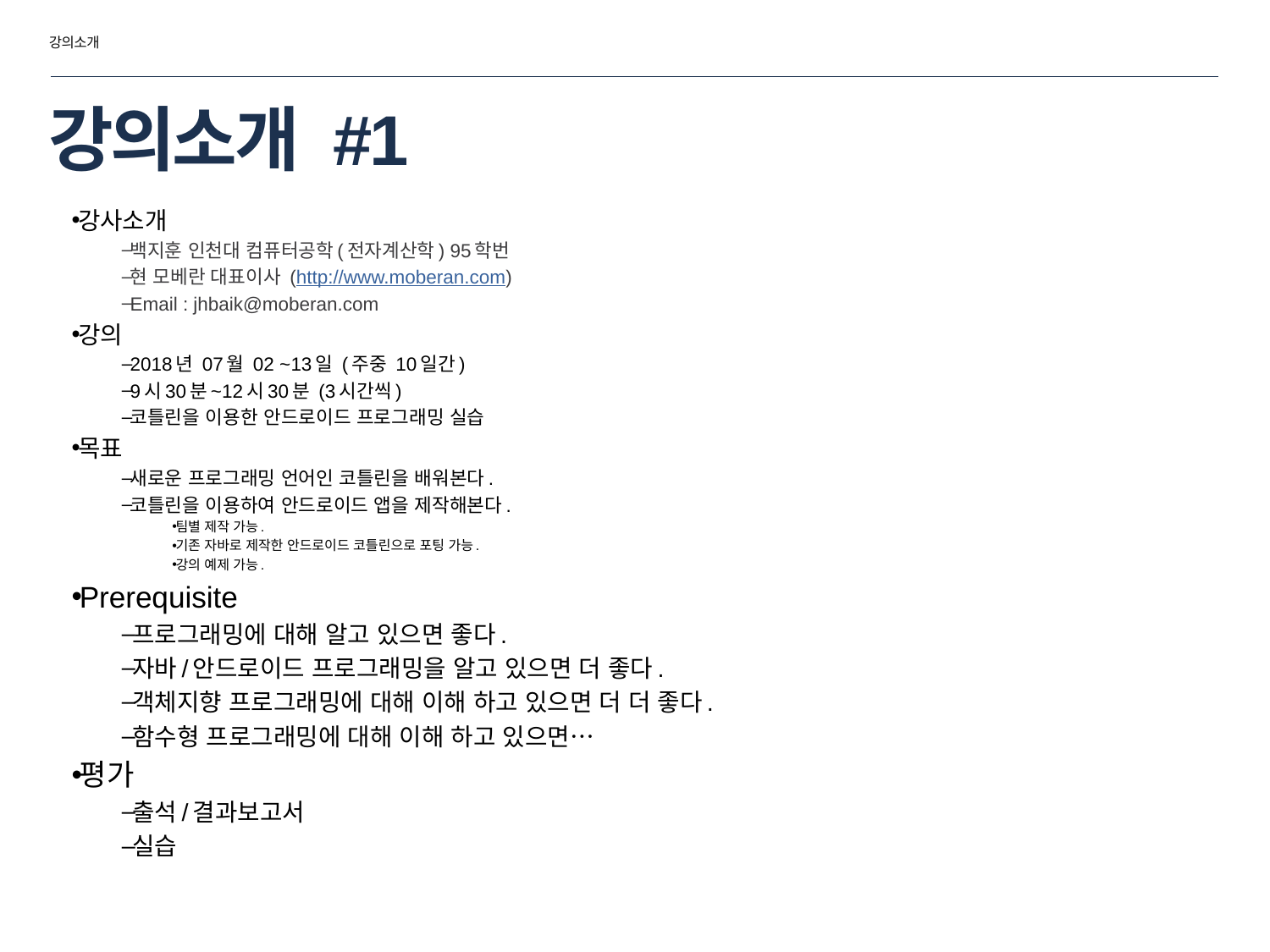

강의소개
# 강의소개 #1
강사소개
백지훈 인천대 컴퓨터공학(전자계산학) 95학번
현 모베란 대표이사 (http://www.moberan.com)
Email : jhbaik@moberan.com
강의
2018년 07월 02 ~13일 (주중 10일간)
9시30분~12시30분 (3시간씩)
코틀린을 이용한 안드로이드 프로그래밍 실습
목표
새로운 프로그래밍 언어인 코틀린을 배워본다.
코틀린을 이용하여 안드로이드 앱을 제작해본다.
팀별 제작 가능.
기존 자바로 제작한 안드로이드 코틀린으로 포팅 가능.
강의 예제 가능.
Prerequisite
프로그래밍에 대해 알고 있으면 좋다.
자바/안드로이드 프로그래밍을 알고 있으면 더 좋다.
객체지향 프로그래밍에 대해 이해 하고 있으면 더 더 좋다.
함수형 프로그래밍에 대해 이해 하고 있으면…
평가
출석/결과보고서
실습